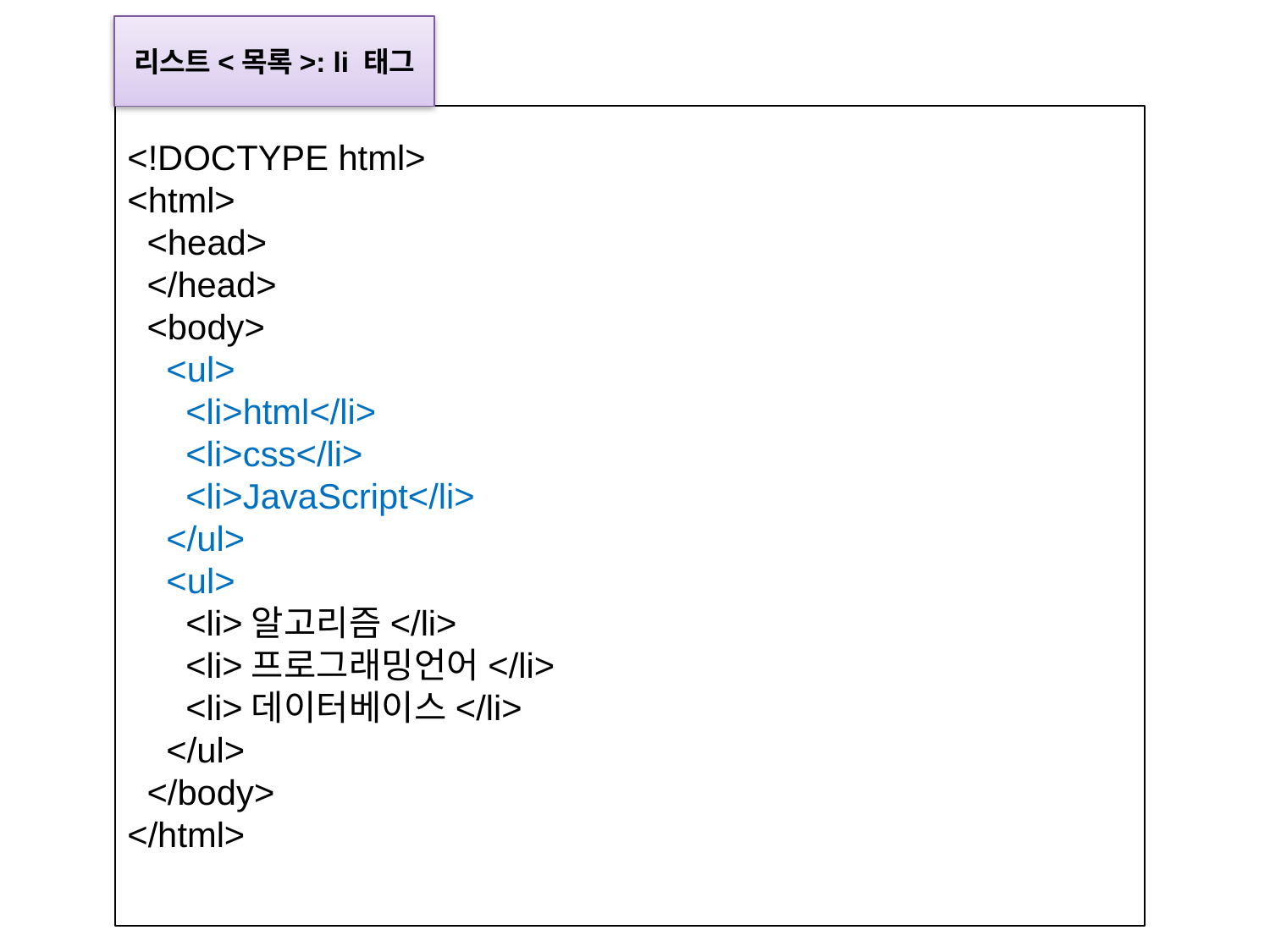

리스트<목록>: li 태그

<!DOCTYPE html>
<html>
  <head>
  </head>
  <body>
    <ul>
      <li>html</li>
      <li>css</li>
      <li>JavaScript</li>
    </ul>
    <ul>
      <li>알고리즘</li>
      <li>프로그래밍언어</li>
      <li>데이터베이스</li>
    </ul>
  </body>
</html>